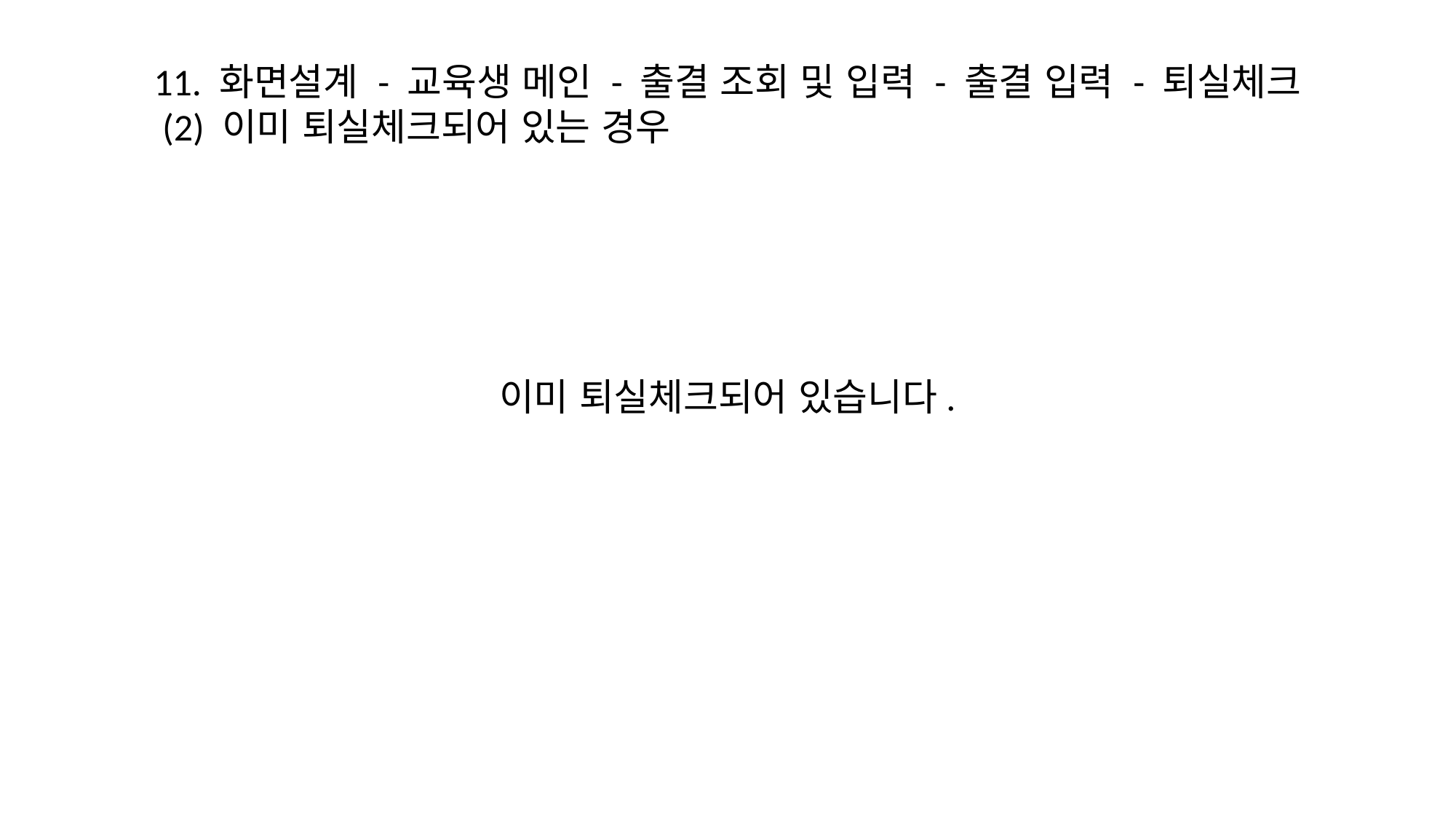

11. 화면설계 - 교육생 메인 - 출결 조회 및 입력 - 출결 입력 - 퇴실체크
 (2) 이미 퇴실체크되어 있는 경우
이미 퇴실체크되어 있습니다.